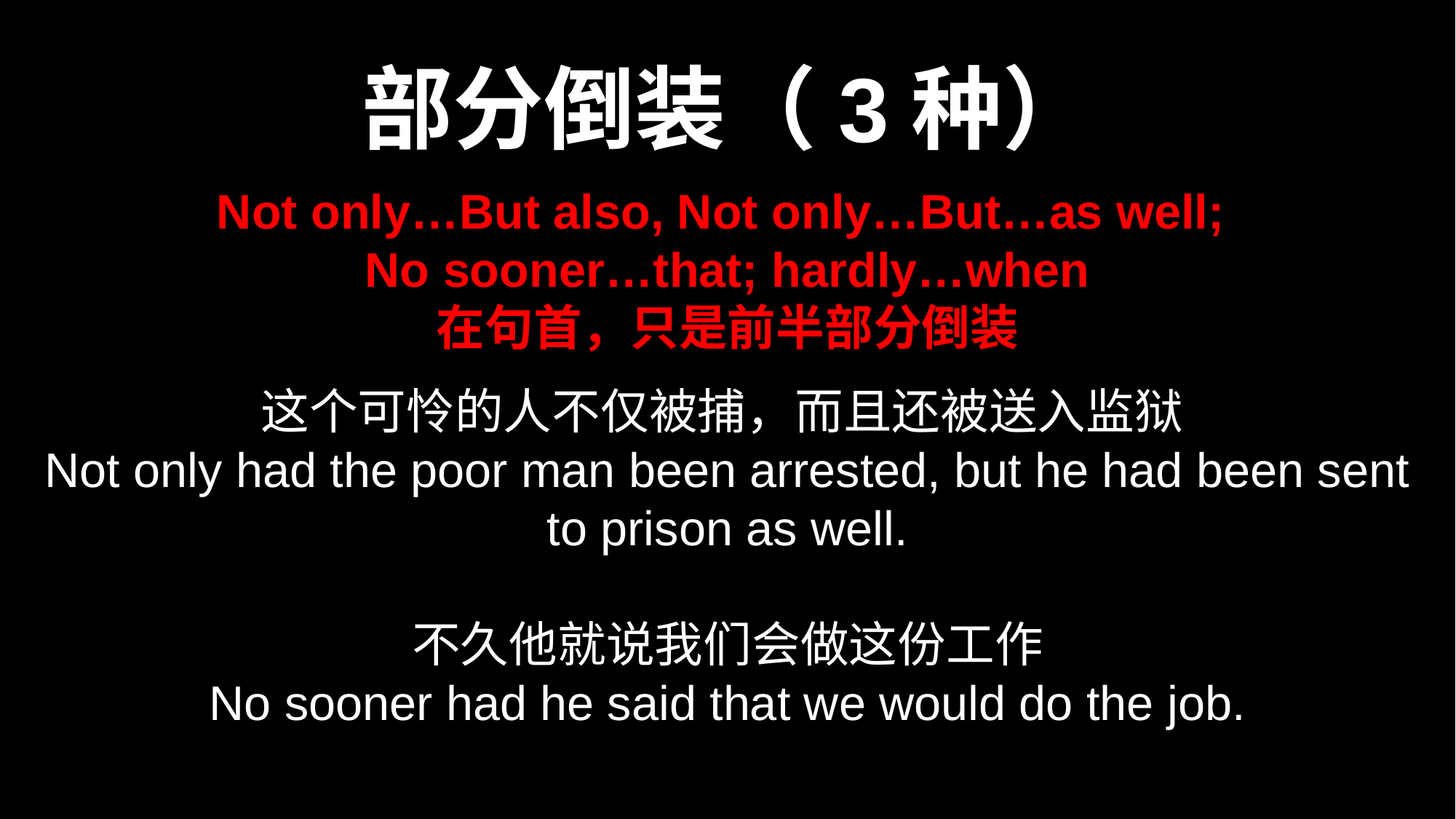

部分倒装（3种）
Not only…But also, Not only…But…as well;
No sooner…that; hardly…when
在句首，只是前半部分倒装
这个可怜的人不仅被捕，而且还被送入监狱
Not only had the poor man been arrested, but he had been sent to prison as well.

不久他就说我们会做这份工作
No sooner had he said that we would do the job.